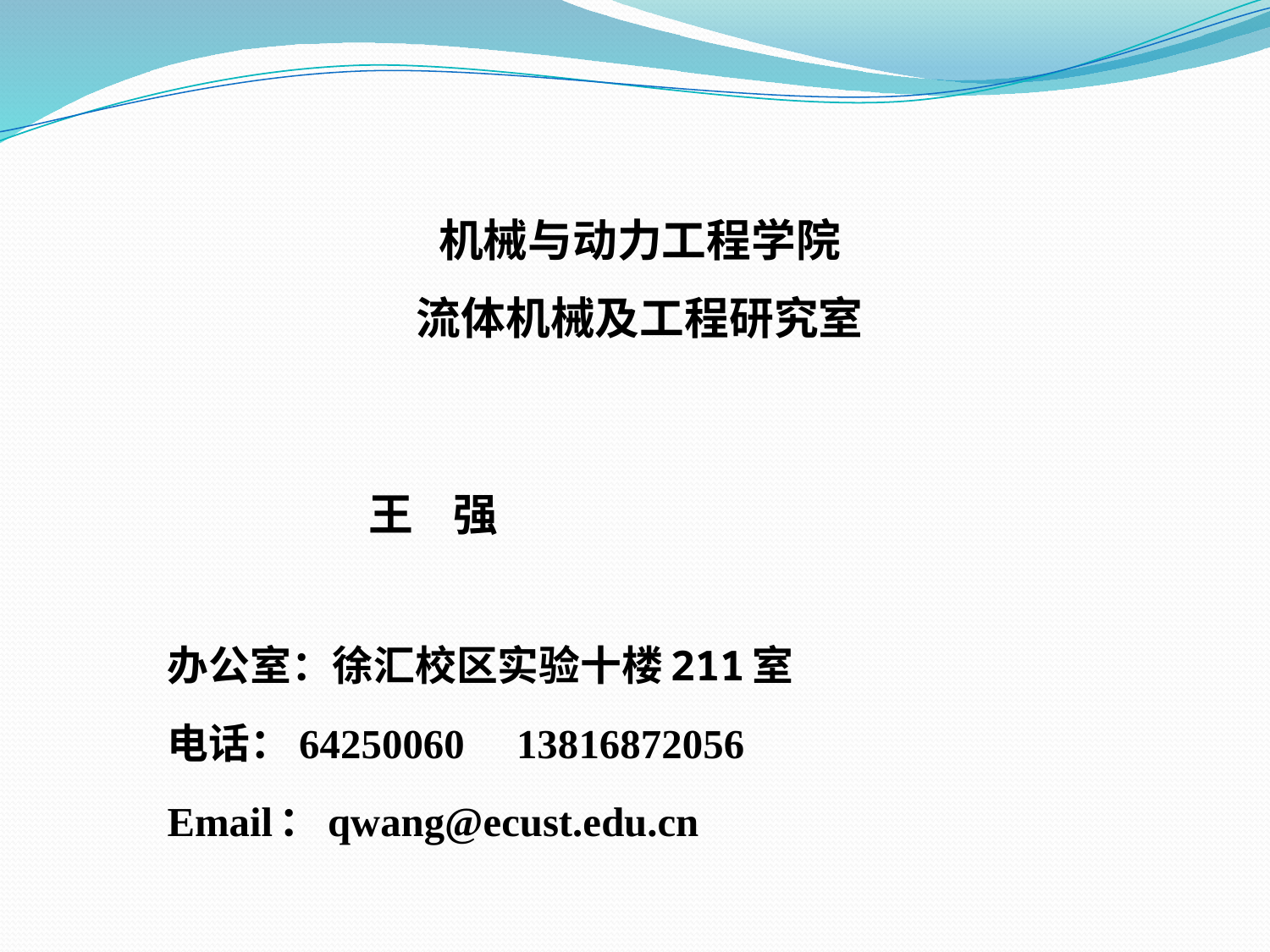

机械与动力工程学院
流体机械及工程研究室

              王    强

办公室：徐汇校区实验十楼211室
电话：64250060     13816872056
Email：qwang@ecust.edu.cn